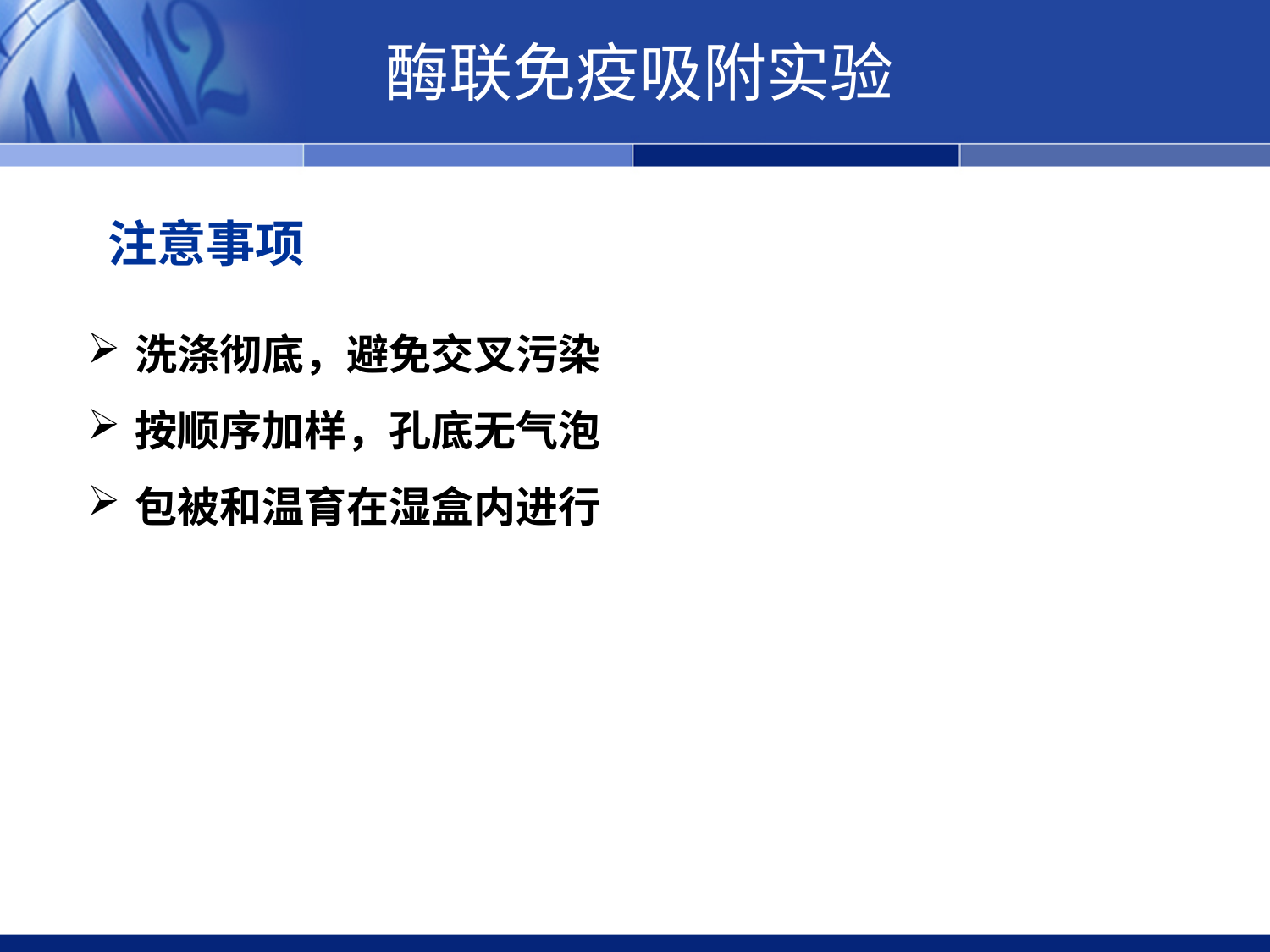

酶联免疫吸附实验
注意事项
洗涤彻底，避免交叉污染
按顺序加样，孔底无气泡
包被和温育在湿盒内进行